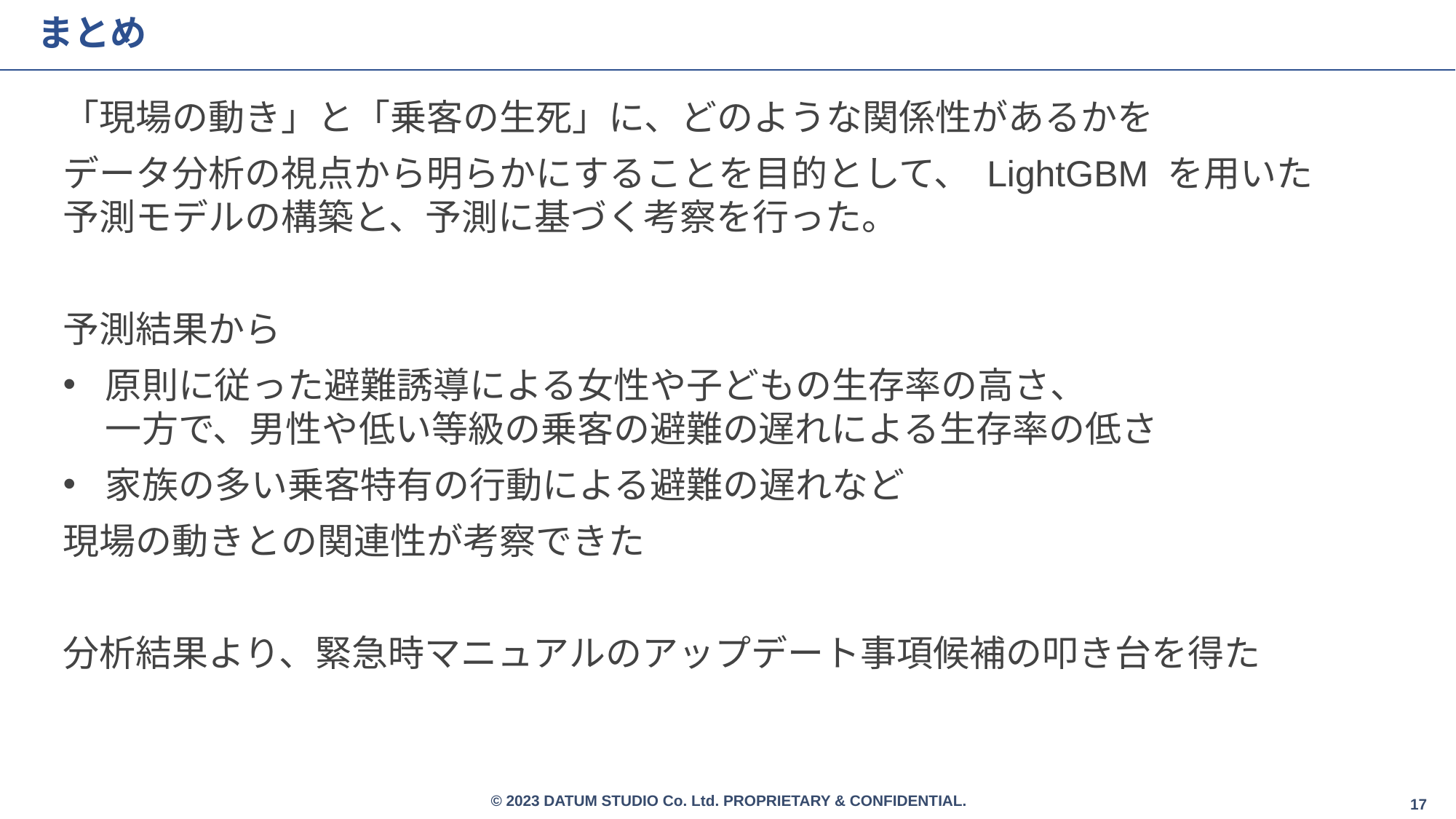

# まとめ
「現場の動き」と「乗客の生死」に、どのような関係性があるかを
データ分析の視点から明らかにすることを目的として、 LightGBM を用いた
予測モデルの構築と、予測に基づく考察を行った。

予測結果から
原則に従った避難誘導による女性や子どもの生存率の高さ、
一方で、男性や低い等級の乗客の避難の遅れによる生存率の低さ
家族の多い乗客特有の行動による避難の遅れなど
現場の動きとの関連性が考察できた

分析結果より、緊急時マニュアルのアップデート事項候補の叩き台を得た